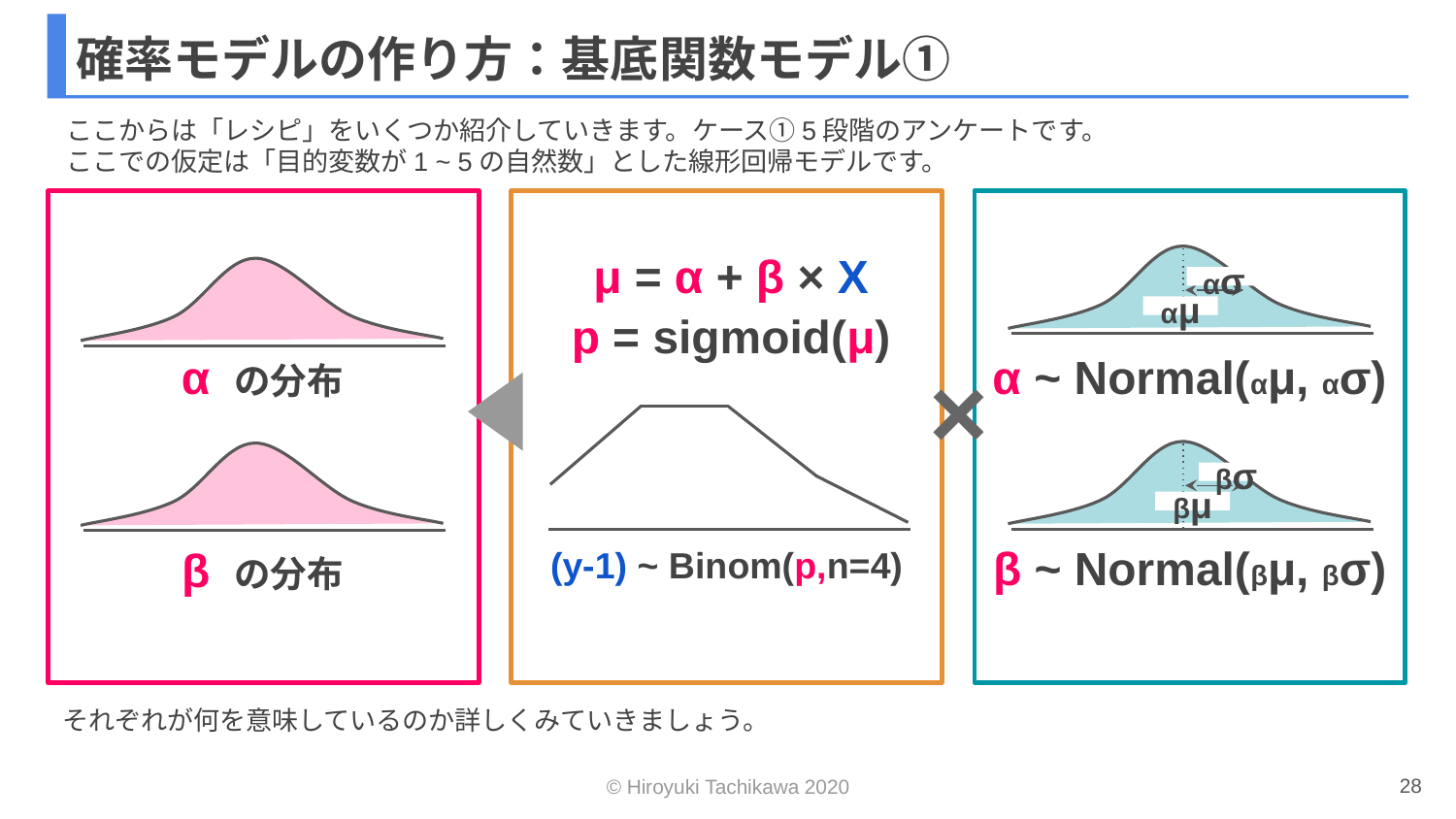

# 確率モデルの作り方：基底関数モデル①
ここからは「レシピ」をいくつか紹介していきます。ケース①5段階のアンケートです。
ここでの仮定は「目的変数が1 ~ 5の自然数」とした線形回帰モデルです。

μ = α + β × X

ασ
αμ
p = sigmoid(μ)
α の分布
α ~ Normal(αμ, ασ)
×

βσ
βμ
(y-1) ~ Binom(p,n=4)
β ~ Normal(βμ, βσ)
β の分布
それぞれが何を意味しているのか詳しくみていきましょう。
28